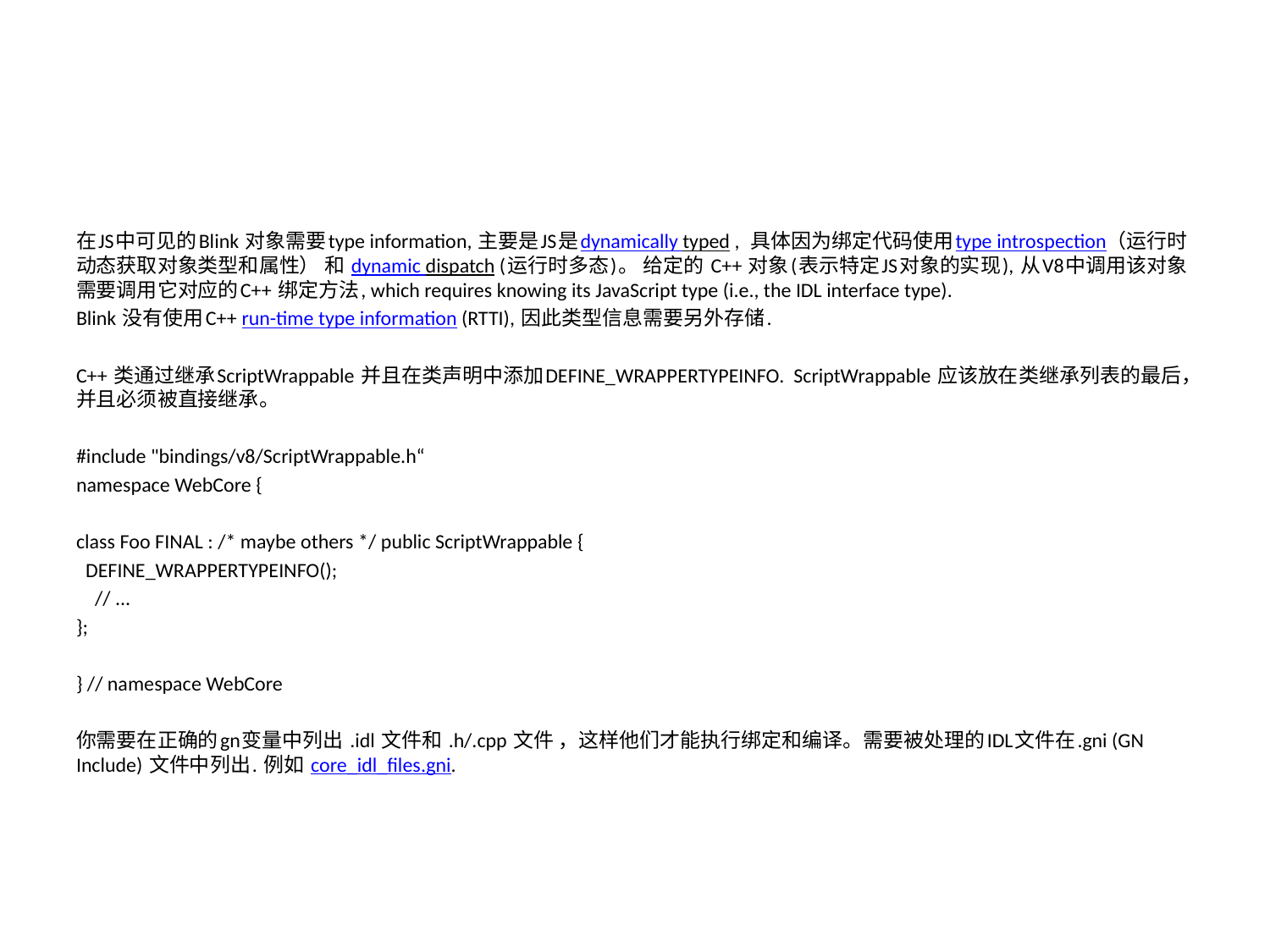

#
在JS中可见的Blink 对象需要type information, 主要是JS是dynamically typed ,  具体因为绑定代码使用type introspection（运行时动态获取对象类型和属性） 和 dynamic dispatch (运行时多态)。 给定的 C++ 对象(表示特定JS对象的实现), 从V8中调用该对象需要调用它对应的C++ 绑定方法, which requires knowing its JavaScript type (i.e., the IDL interface type).
Blink 没有使用C++ run-time type information (RTTI), 因此类型信息需要另外存储.

C++ 类通过继承ScriptWrappable 并且在类声明中添加DEFINE_WRAPPERTYPEINFO.  ScriptWrappable 应该放在类继承列表的最后，并且必须被直接继承。

#include "bindings/v8/ScriptWrappable.h“
namespace WebCore {

class Foo FINAL : /* maybe others */ public ScriptWrappable {
  DEFINE_WRAPPERTYPEINFO();
    // ...
};

} // namespace WebCore

你需要在正确的gn变量中列出 .idl 文件和 .h/.cpp 文件 ，这样他们才能执行绑定和编译。需要被处理的IDL文件在.gni (GN Include) 文件中列出. 例如 core_idl_files.gni.